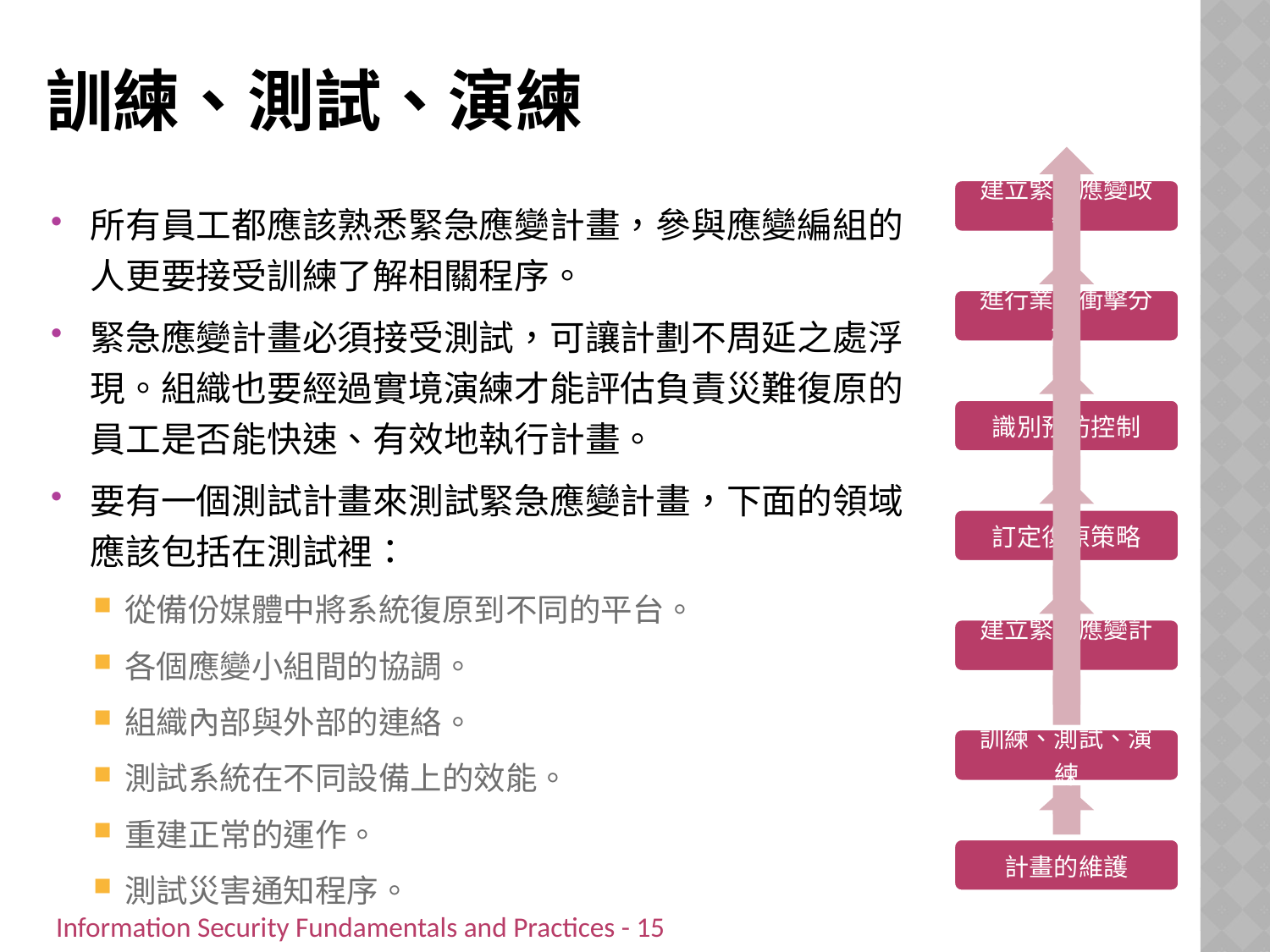

# 訓練、測試、演練
建立緊急應變政策
訂定復原策略
建立緊急應變計畫
進行業務衝擊分析
識別預防控制
訓練、測試、演練
計畫的維護
所有員工都應該熟悉緊急應變計畫，參與應變編組的人更要接受訓練了解相關程序。
緊急應變計畫必須接受測試，可讓計劃不周延之處浮現。組織也要經過實境演練才能評估負責災難復原的員工是否能快速、有效地執行計畫。
要有一個測試計畫來測試緊急應變計畫，下面的領域應該包括在測試裡：
從備份媒體中將系統復原到不同的平台。
各個應變小組間的協調。
組織內部與外部的連絡。
測試系統在不同設備上的效能。
重建正常的運作。
測試災害通知程序。